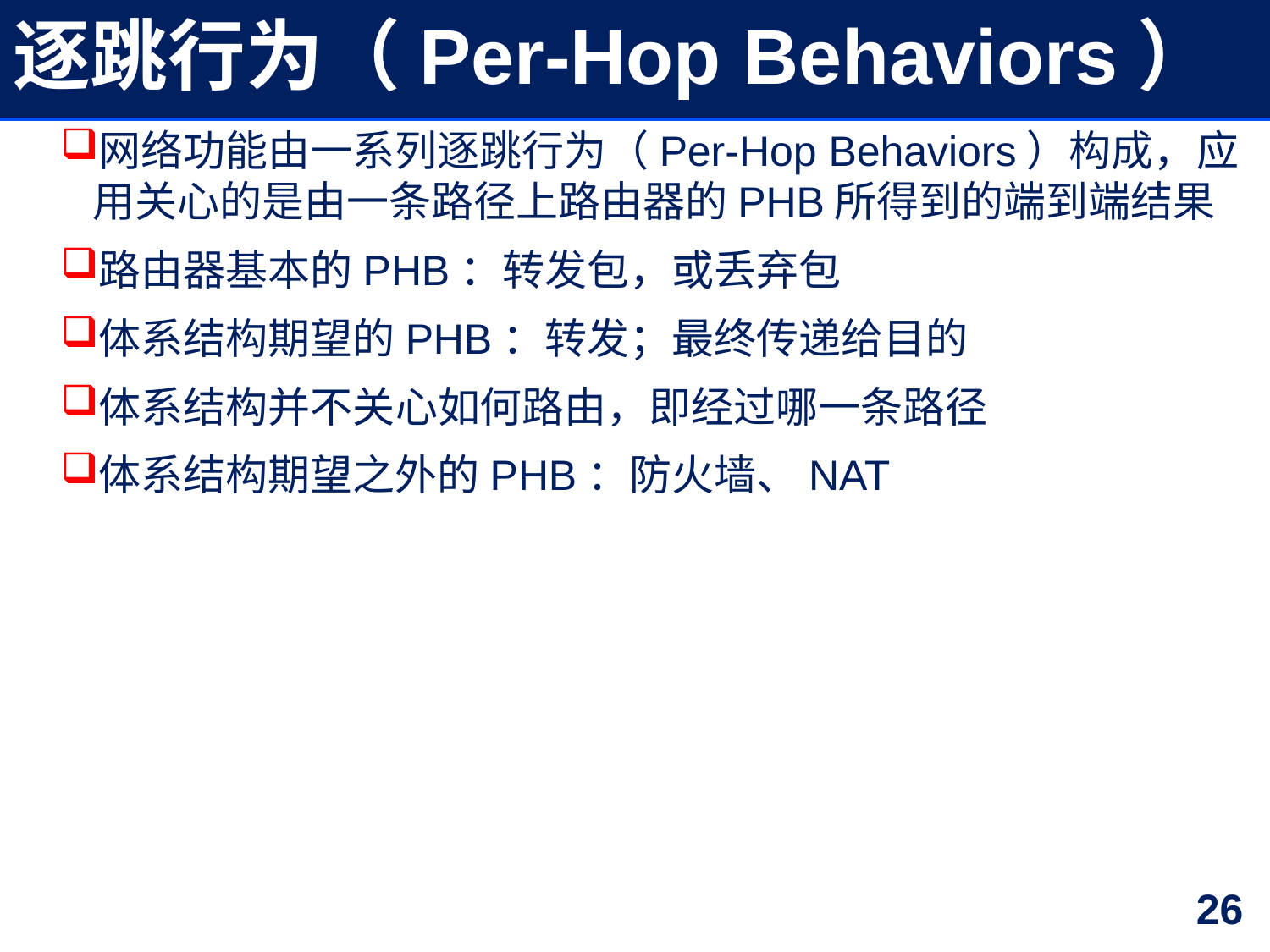

# 逐跳行为（Per-Hop Behaviors）
网络功能由一系列逐跳行为（Per-Hop Behaviors）构成，应用关心的是由一条路径上路由器的PHB所得到的端到端结果
路由器基本的PHB：转发包，或丢弃包
体系结构期望的PHB：转发；最终传递给目的
体系结构并不关心如何路由，即经过哪一条路径
体系结构期望之外的PHB：防火墙、NAT

26